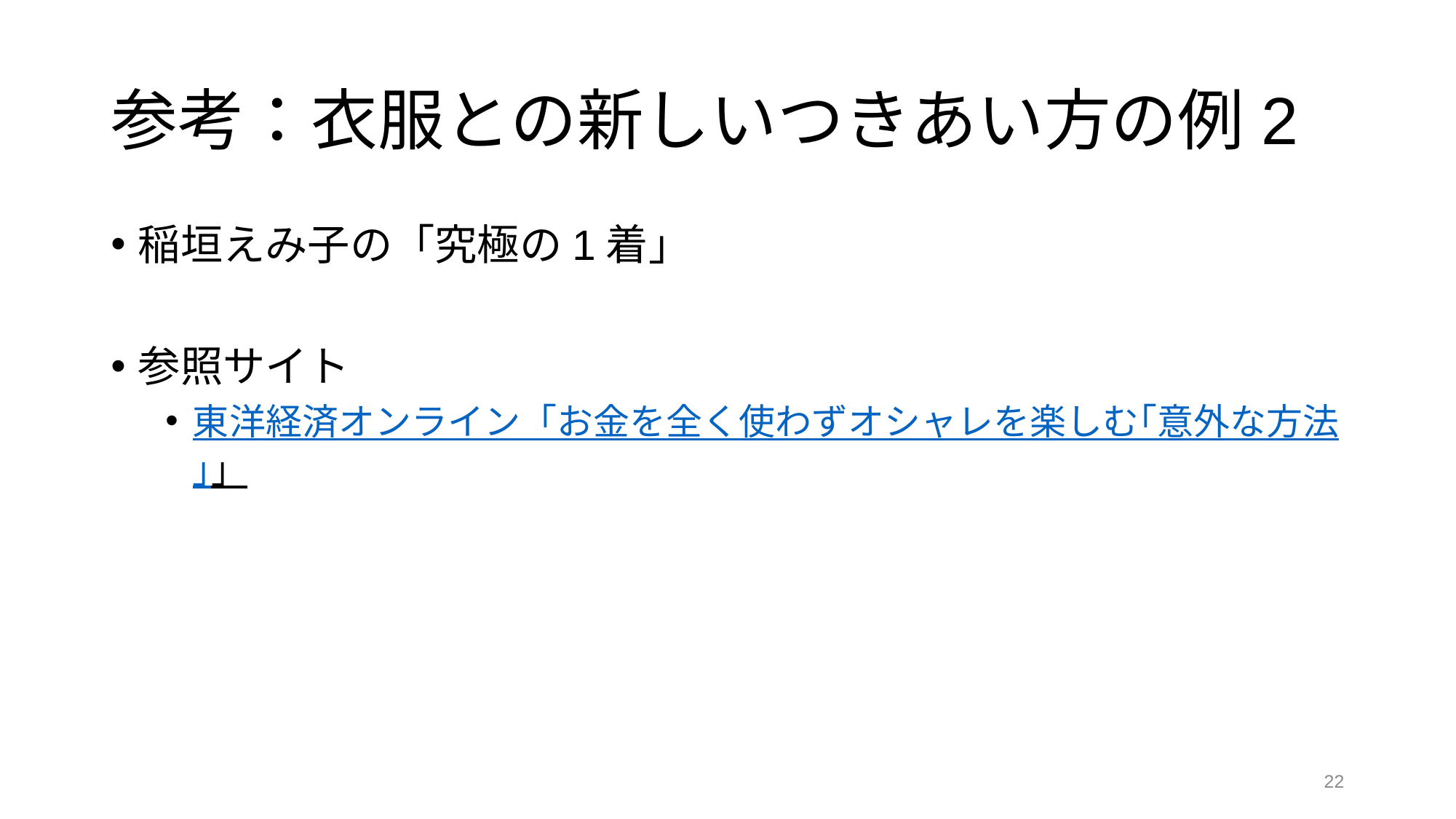

# 参考：衣服との新しいつきあい方の例2
稲垣えみ子の「究極の1着」

参照サイト
東洋経済オンライン「お金を全く使わずオシャレを楽しむ｢意外な方法｣」

22